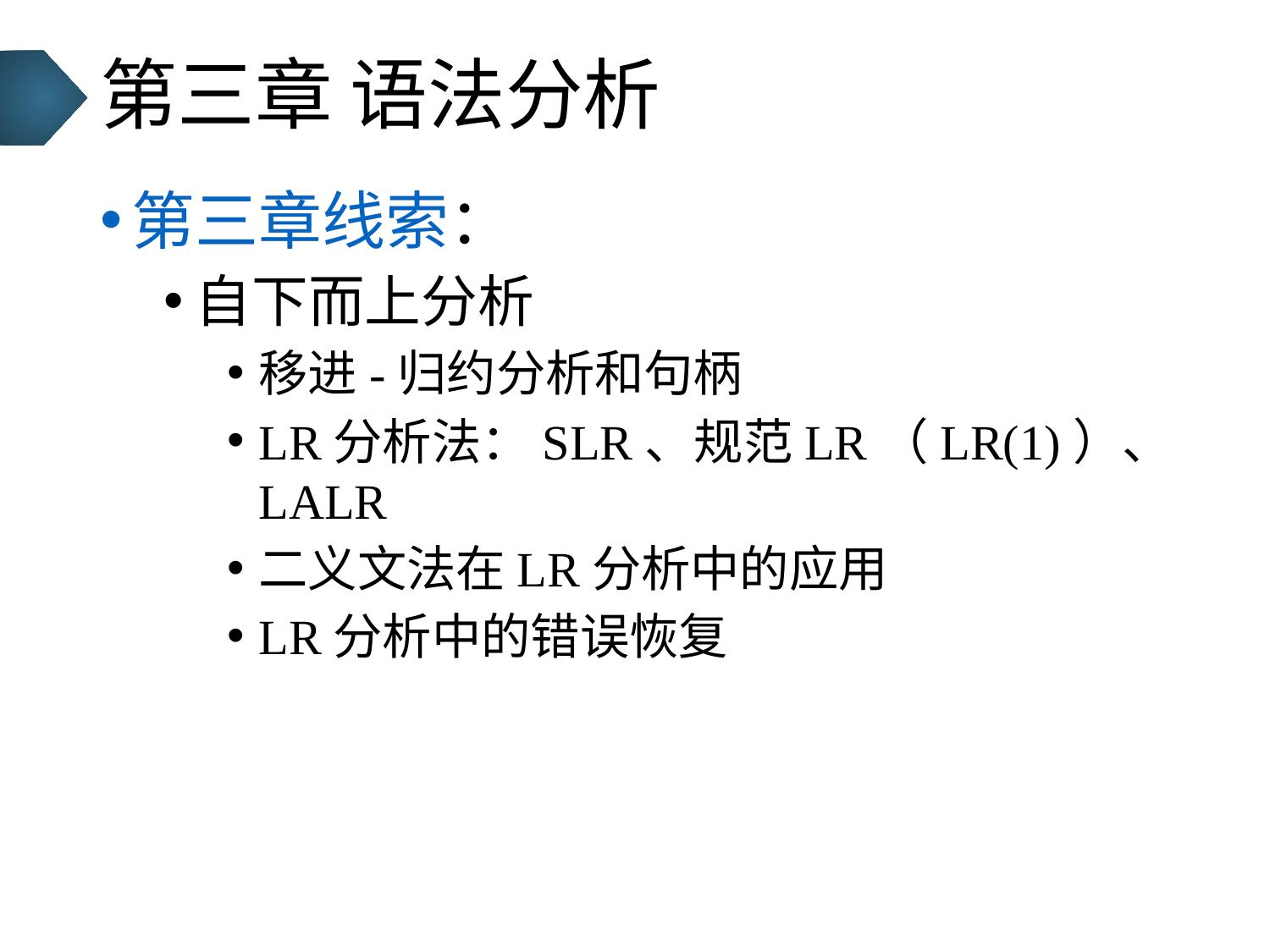

# 第三章 语法分析
第三章线索：
自下而上分析
移进-归约分析和句柄
LR分析法：SLR、规范LR（LR(1)）、LALR
二义文法在LR分析中的应用
LR分析中的错误恢复